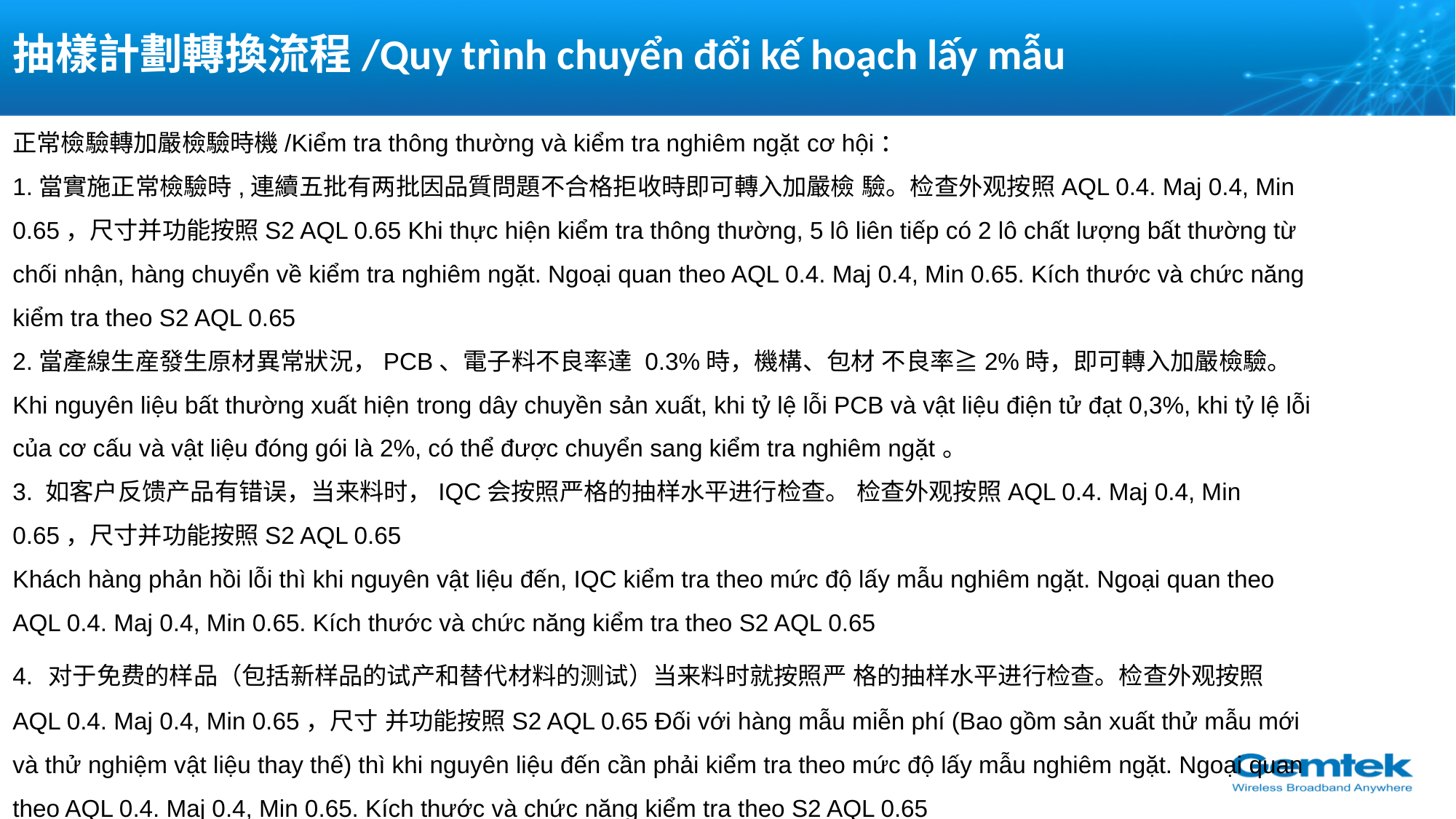

# 抽樣計劃轉換流程/Quy trình chuyển đổi kế hoạch lấy mẫu
正常檢驗轉加嚴檢驗時機/Kiểm tra thông thường và kiểm tra nghiêm ngặt cơ hội：
1.當實施正常檢驗時,連續五批有两批因品質問題不合格拒收時即可轉入加嚴檢 驗。检查外观按照AQL 0.4. Maj 0.4, Min 0.65，尺寸并功能按照S2 AQL 0.65 Khi thực hiện kiểm tra thông thường, 5 lô liên tiếp có 2 lô chất lượng bất thường từ chối nhận, hàng chuyển về kiểm tra nghiêm ngặt. Ngoại quan theo AQL 0.4. Maj 0.4, Min 0.65. Kích thước và chức năng kiểm tra theo S2 AQL 0.65
2.當產線生産發生原材異常狀況，PCB、電子料不良率達 0.3%時，機構、包材 不良率≧2%時，即可轉入加嚴檢驗。
Khi nguyên liệu bất thường xuất hiện trong dây chuyền sản xuất, khi tỷ lệ lỗi PCB và vật liệu điện tử đạt 0,3%, khi tỷ lệ lỗi của cơ cấu và vật liệu đóng gói là 2%, có thể được chuyển sang kiểm tra nghiêm ngặt。
3. 如客户反馈产品有错误，当来料时，IQC会按照严格的抽样水平进行检查。 检查外观按照AQL 0.4. Maj 0.4, Min 0.65，尺寸并功能按照S2 AQL 0.65
Khách hàng phản hồi lỗi thì khi nguyên vật liệu đến, IQC kiểm tra theo mức độ lấy mẫu nghiêm ngặt. Ngoại quan theo AQL 0.4. Maj 0.4, Min 0.65. Kích thước và chức năng kiểm tra theo S2 AQL 0.65
4. 对于免费的样品（包括新样品的试产和替代材料的测试）当来料时就按照严 格的抽样水平进行检查。检查外观按照AQL 0.4. Maj 0.4, Min 0.65，尺寸 并功能按照S2 AQL 0.65 Đối với hàng mẫu miễn phí (Bao gồm sản xuất thử mẫu mới và thử nghiệm vật liệu thay thế) thì khi nguyên liệu đến cần phải kiểm tra theo mức độ lấy mẫu nghiêm ngặt. Ngoại quan theo AQL 0.4. Maj 0.4, Min 0.65. Kích thước và chức năng kiểm tra theo S2 AQL 0.65